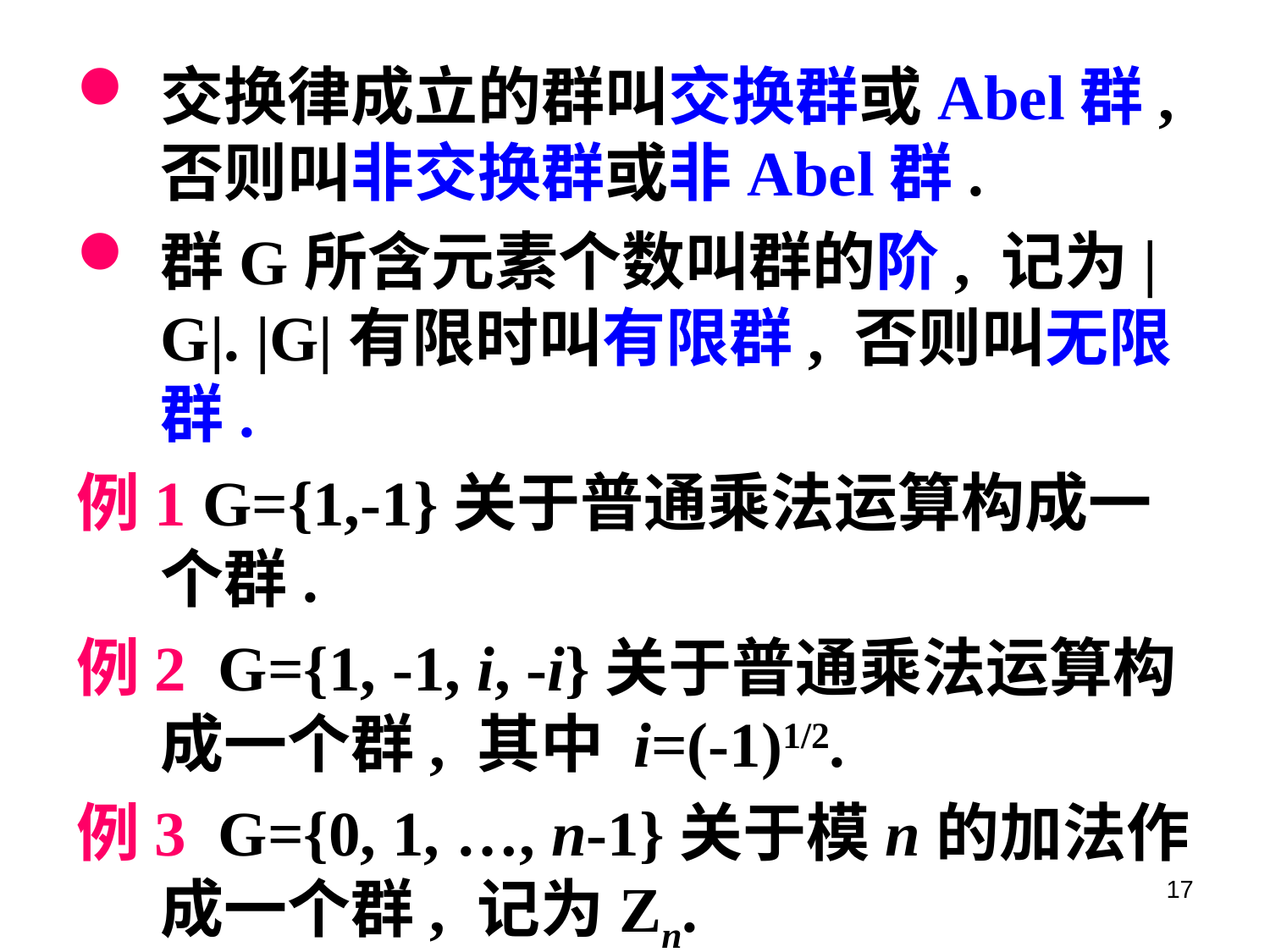

交换律成立的群叫交换群或Abel群, 否则叫非交换群或非Abel群.
群G所含元素个数叫群的阶, 记为|G|. |G|有限时叫有限群, 否则叫无限群.
例1 G={1,-1}关于普通乘法运算构成一个群.
例2  G={1, -1, i, -i}关于普通乘法运算构成一个群, 其中 i=(-1)1/2.
例3  G={0, 1, …, n-1}关于模n的加法作成一个群, 记为Zn.
17